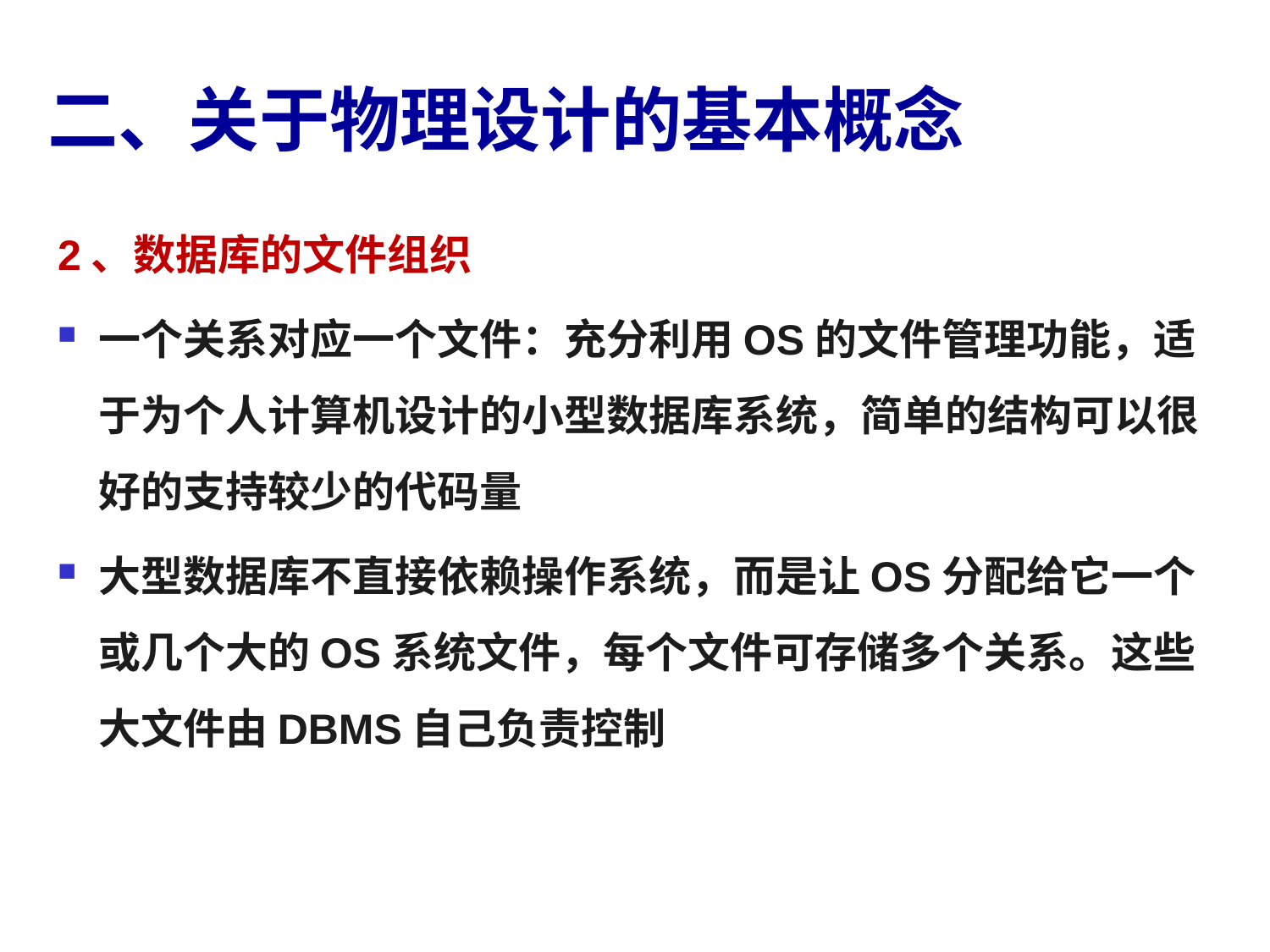

# 二、关于物理设计的基本概念
2、数据库的文件组织
一个关系对应一个文件：充分利用OS的文件管理功能，适于为个人计算机设计的小型数据库系统，简单的结构可以很好的支持较少的代码量
大型数据库不直接依赖操作系统，而是让OS分配给它一个或几个大的OS系统文件，每个文件可存储多个关系。这些大文件由DBMS自己负责控制